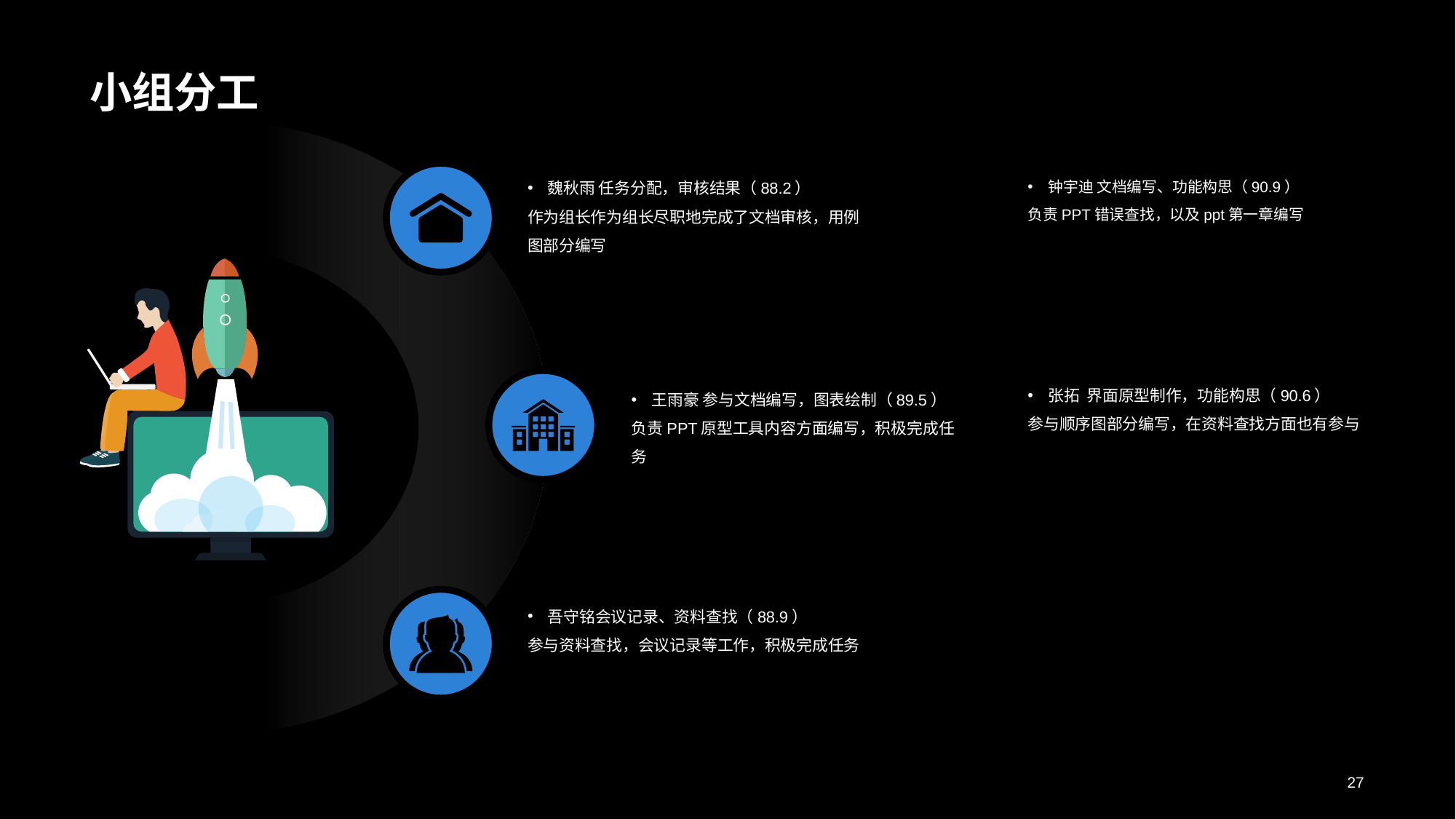

# 小组分工

魏秋雨 任务分配，审核结果（88.2）
作为组长作为组长尽职地完成了文档审核，用例图部分编写

钟宇迪 文档编写、功能构思（90.9）
负责PPT错误查找，以及ppt第一章编写

张拓  界面原型制作，功能构思（90.6）
参与顺序图部分编写，在资料查找方面也有参与

王雨豪 参与文档编写，图表绘制（89.5）
负责PPT原型工具内容方面编写，积极完成任务

吾守铭会议记录、资料查找（88.9）
参与资料查找，会议记录等工作，积极完成任务

27